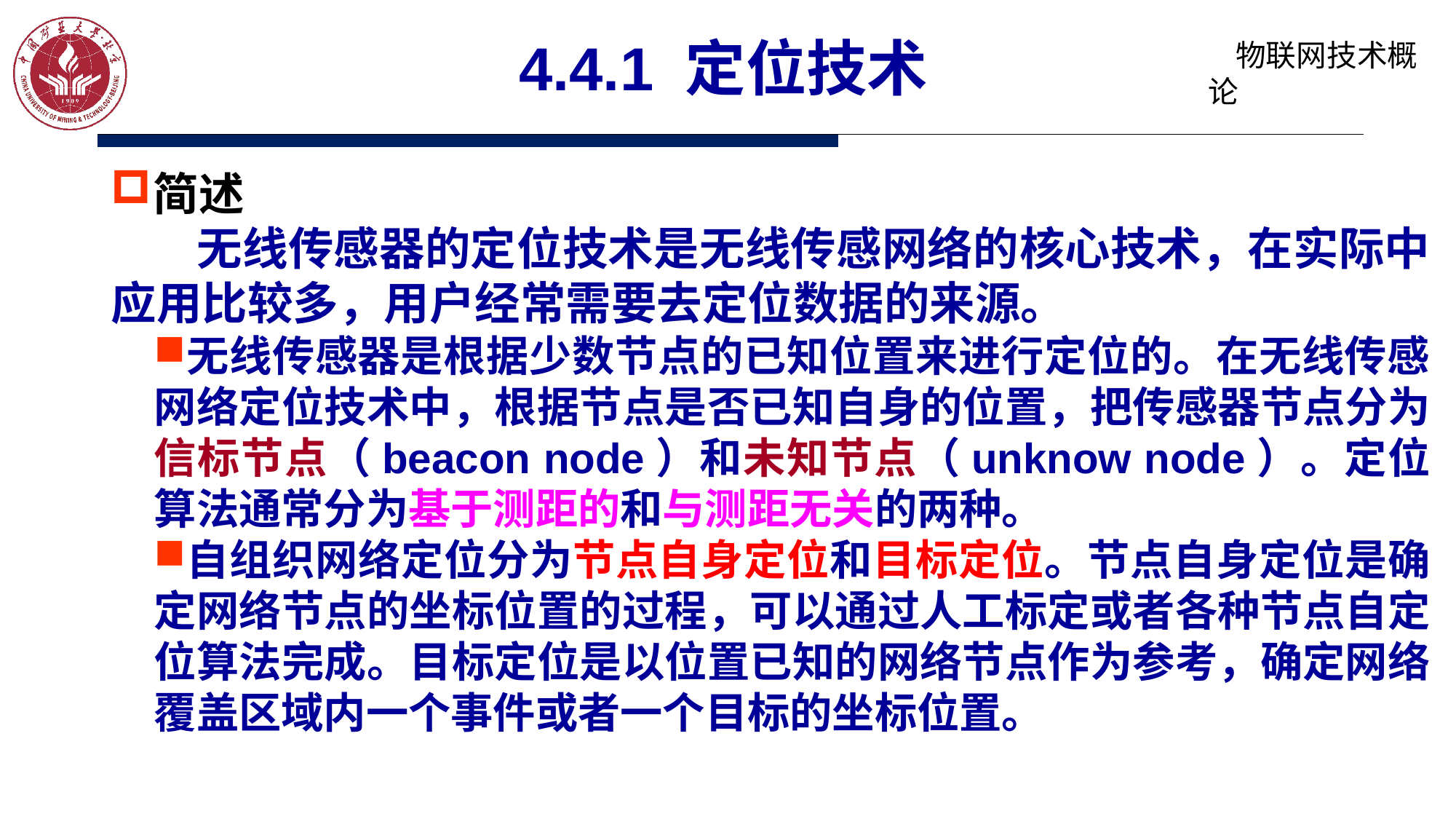

# 4.4.1 定位技术
简述
无线传感器的定位技术是无线传感网络的核心技术，在实际中应用比较多，用户经常需要去定位数据的来源。
无线传感器是根据少数节点的已知位置来进行定位的。在无线传感网络定位技术中，根据节点是否已知自身的位置，把传感器节点分为信标节点（beacon node）和未知节点（unknow node）。定位算法通常分为基于测距的和与测距无关的两种。
自组织网络定位分为节点自身定位和目标定位。节点自身定位是确定网络节点的坐标位置的过程，可以通过人工标定或者各种节点自定位算法完成。目标定位是以位置已知的网络节点作为参考，确定网络覆盖区域内一个事件或者一个目标的坐标位置。